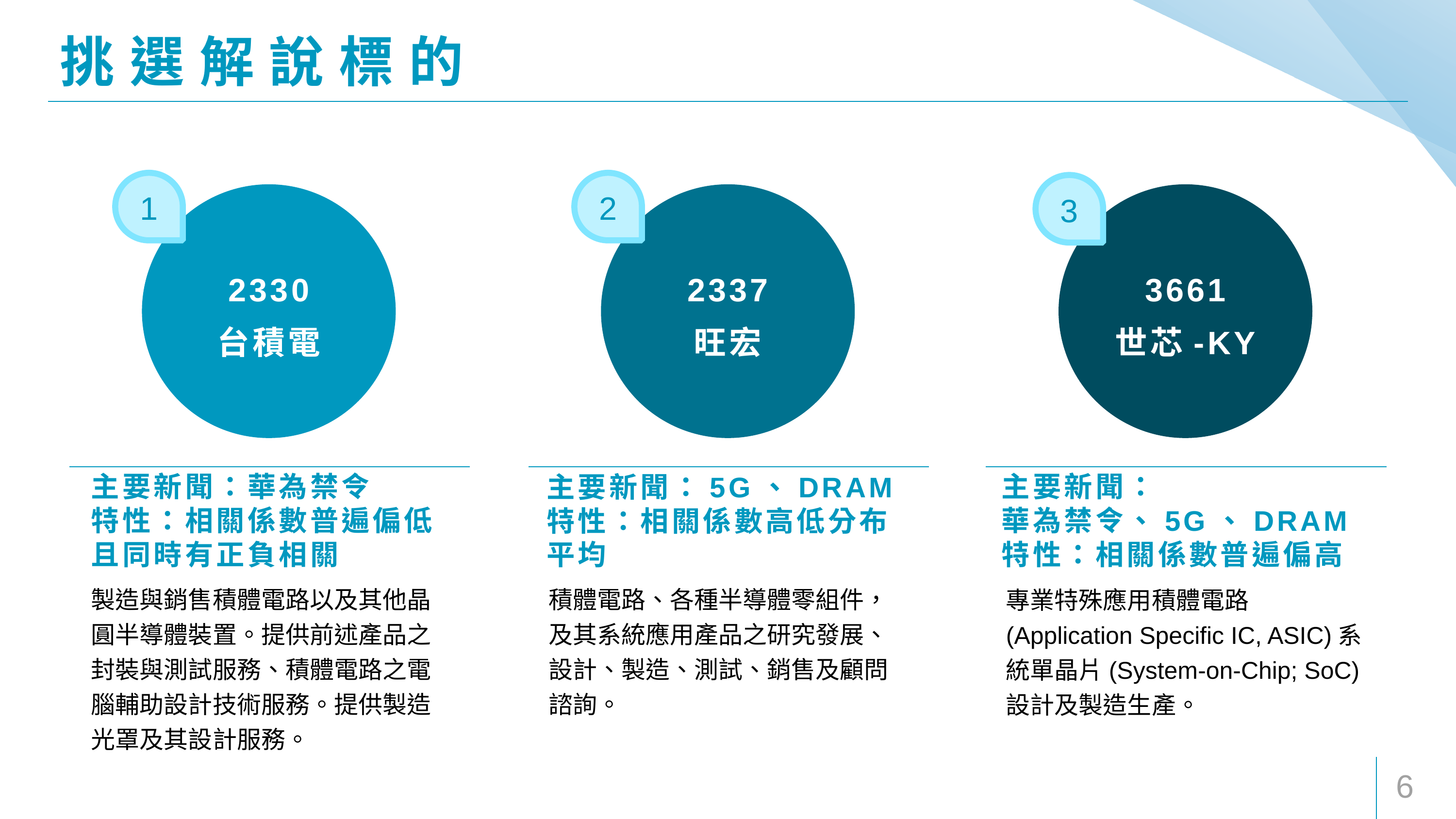

# 挑選解說標的
2330
台積電
2337
旺宏
3661
世芯-KY
主要新聞：華為禁令
特性：相關係數普遍偏低且同時有正負相關
主要新聞：
華為禁令、5G、DRAM
特性：相關係數普遍偏高
主要新聞：5G、DRAM
特性：相關係數高低分布平均
製造與銷售積體電路以及其他晶圓半導體裝置。提供前述產品之封裝與測試服務、積體電路之電腦輔助設計技術服務。提供製造光罩及其設計服務。
積體電路、各種半導體零組件，及其系統應用產品之研究發展、設計、製造、測試、銷售及顧問諮詢。
專業特殊應用積體電路(Application Specific IC, ASIC)系統單晶片(System-on-Chip; SoC)設計及製造生產。
6